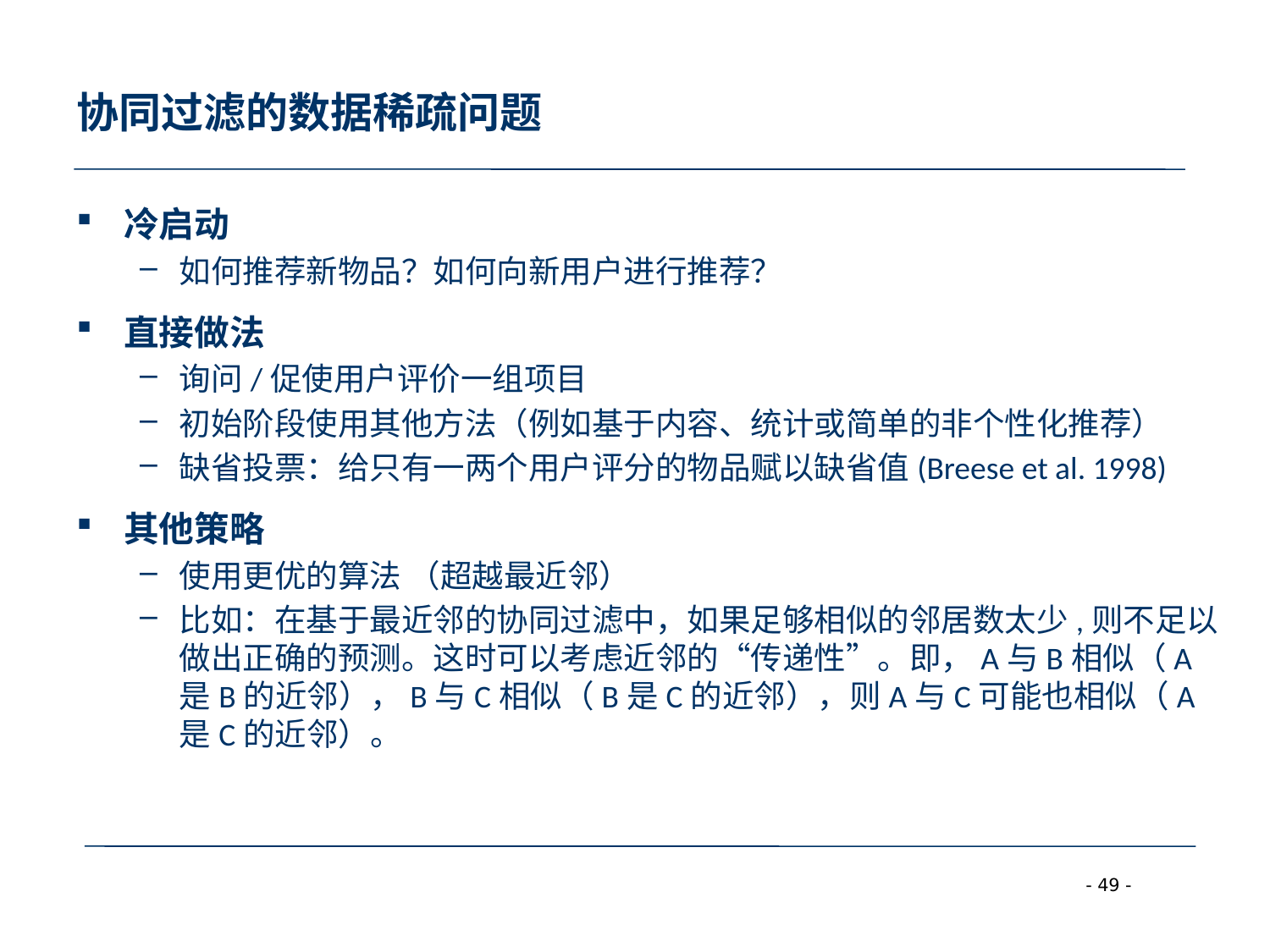

# 协同过滤的数据稀疏问题
冷启动
如何推荐新物品？如何向新用户进行推荐？
直接做法
询问/促使用户评价一组项目
初始阶段使用其他方法（例如基于内容、统计或简单的非个性化推荐）
缺省投票：给只有一两个用户评分的物品赋以缺省值(Breese et al. 1998)
其他策略
使用更优的算法 （超越最近邻）
比如：在基于最近邻的协同过滤中，如果足够相似的邻居数太少,则不足以做出正确的预测。这时可以考虑近邻的“传递性”。即，A与B相似（A是B的近邻），B与C相似（B是C的近邻），则A与C可能也相似（A是C的近邻）。